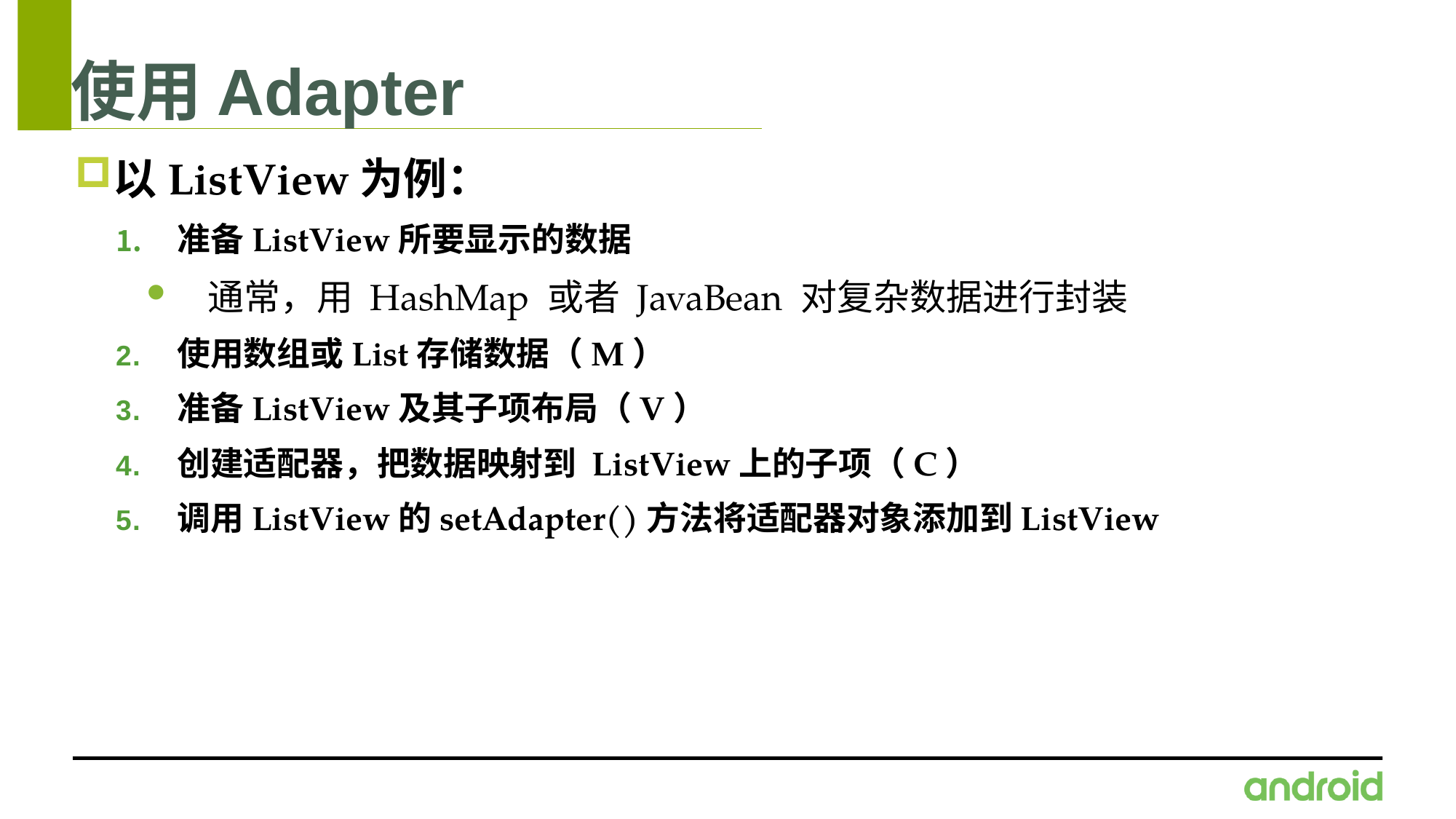

# 使用Adapter
以ListView为例：
准备ListView所要显示的数据
通常，用 HashMap 或者 JavaBean 对复杂数据进行封装
使用数组或List存储数据（M）
准备ListView及其子项布局（V）
创建适配器，把数据映射到 ListView上的子项（C）
调用ListView的setAdapter()方法将适配器对象添加到ListView